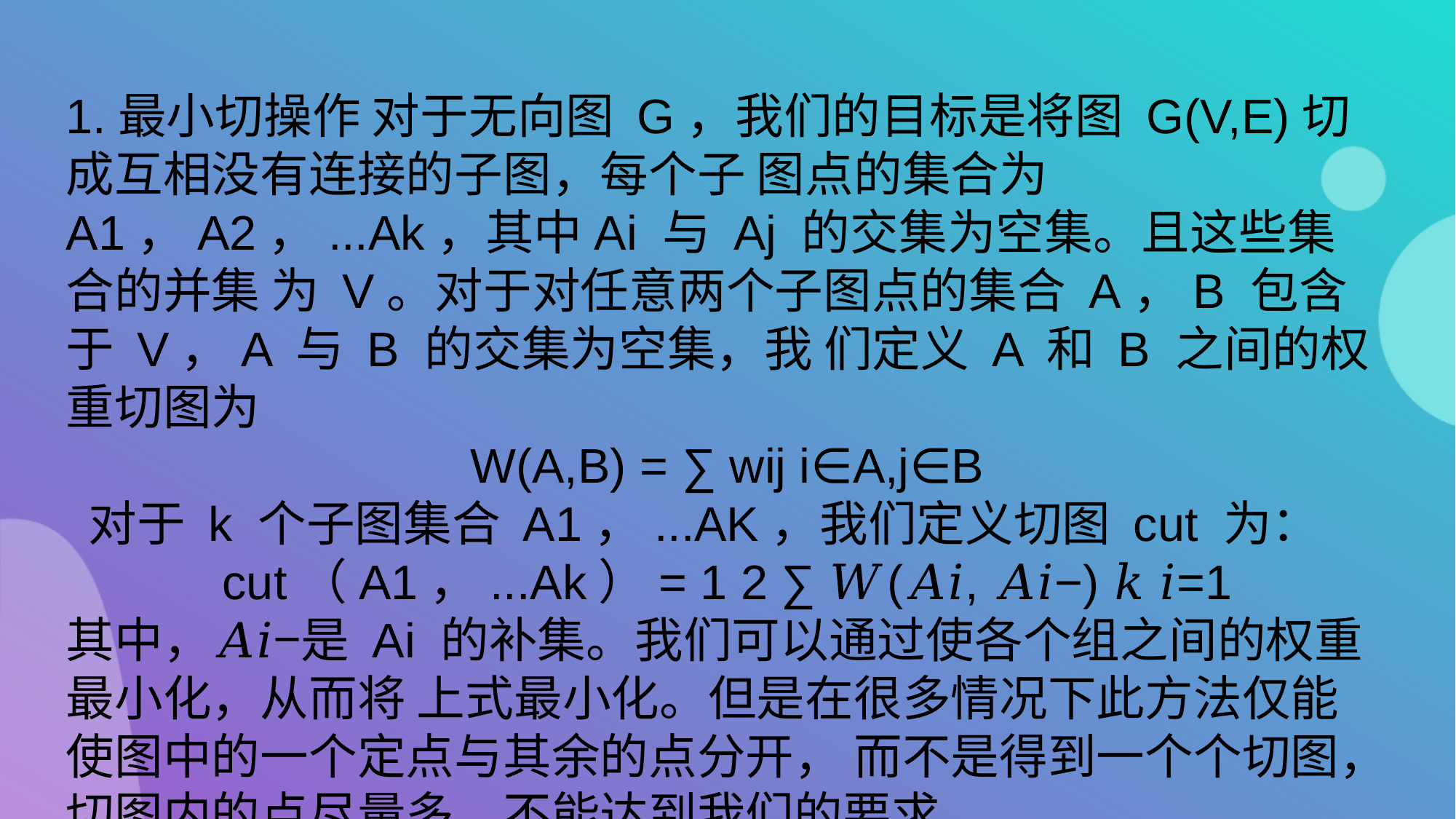

1.最小切操作 对于无向图 G，我们的目标是将图 G(V,E)切成互相没有连接的子图，每个子 图点的集合为 A1，A2，...Ak，其中Ai 与 Aj 的交集为空集。且这些集合的并集 为 V。对于对任意两个子图点的集合 A，B 包含于 V，A 与 B 的交集为空集，我 们定义 A 和 B 之间的权重切图为
 W(A,B) = ∑ wij i∈A,j∈B
 对于 k 个子图集合 A1，...AK，我们定义切图 cut 为：
 cut（A1，...Ak）= 1 2 ∑ 𝑊(𝐴𝑖, 𝐴𝑖−) 𝑘 𝑖=1
其中，𝐴𝑖−是 Ai 的补集。我们可以通过使各个组之间的权重最小化，从而将 上式最小化。但是在很多情况下此方法仅能使图中的一个定点与其余的点分开， 而不是得到一个个切图，切图内的点尽量多，不能达到我们的要求。